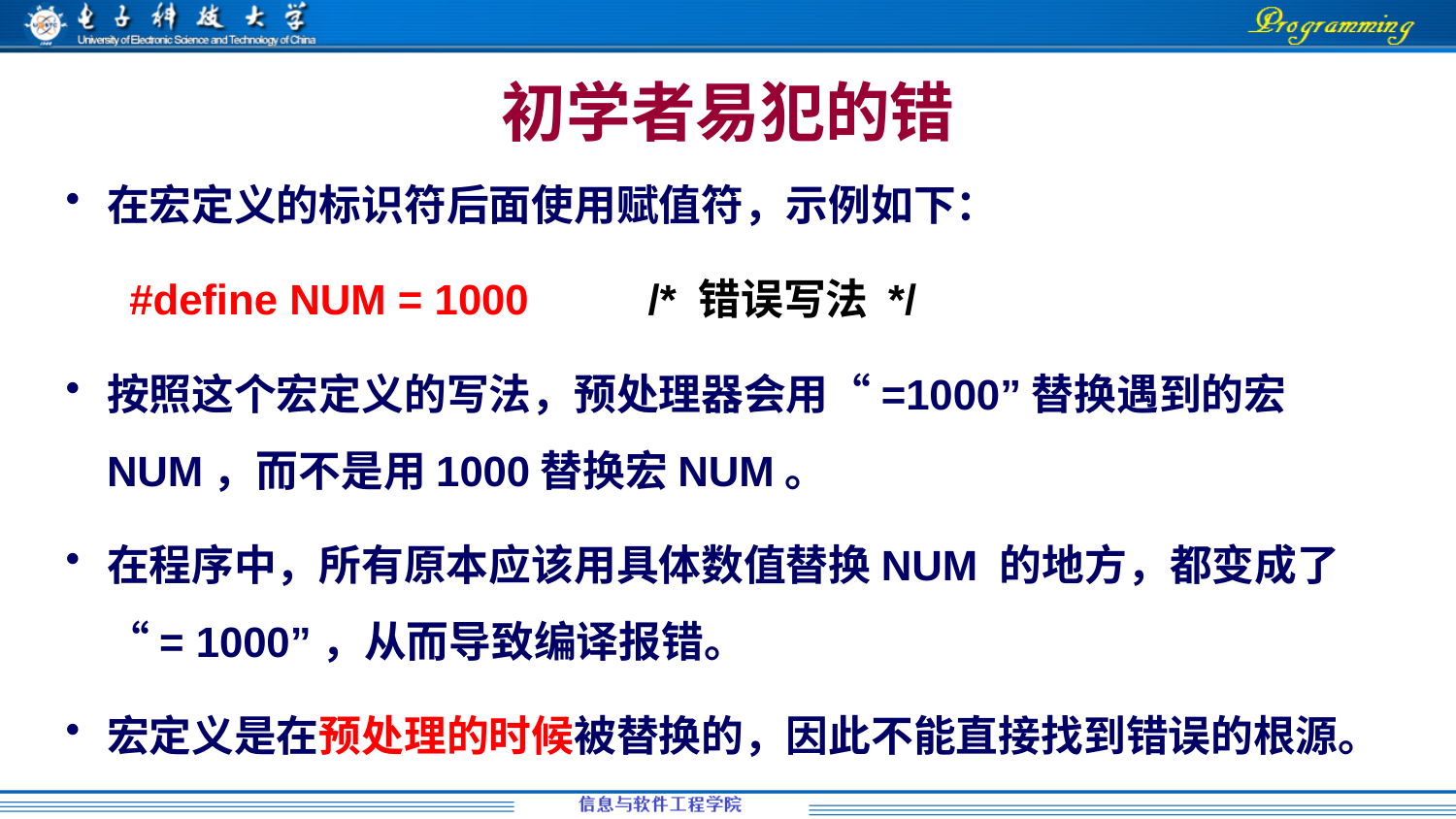

初学者易犯的错
在宏定义的标识符后面使用赋值符，示例如下：
#define NUM = 1000          /* 错误写法 */
按照这个宏定义的写法，预处理器会用“=1000”替换遇到的宏NUM，而不是用1000替换宏NUM。
在程序中，所有原本应该用具体数值替换NUM 的地方，都变成了“= 1000”，从而导致编译报错。
宏定义是在预处理的时候被替换的，因此不能直接找到错误的根源。